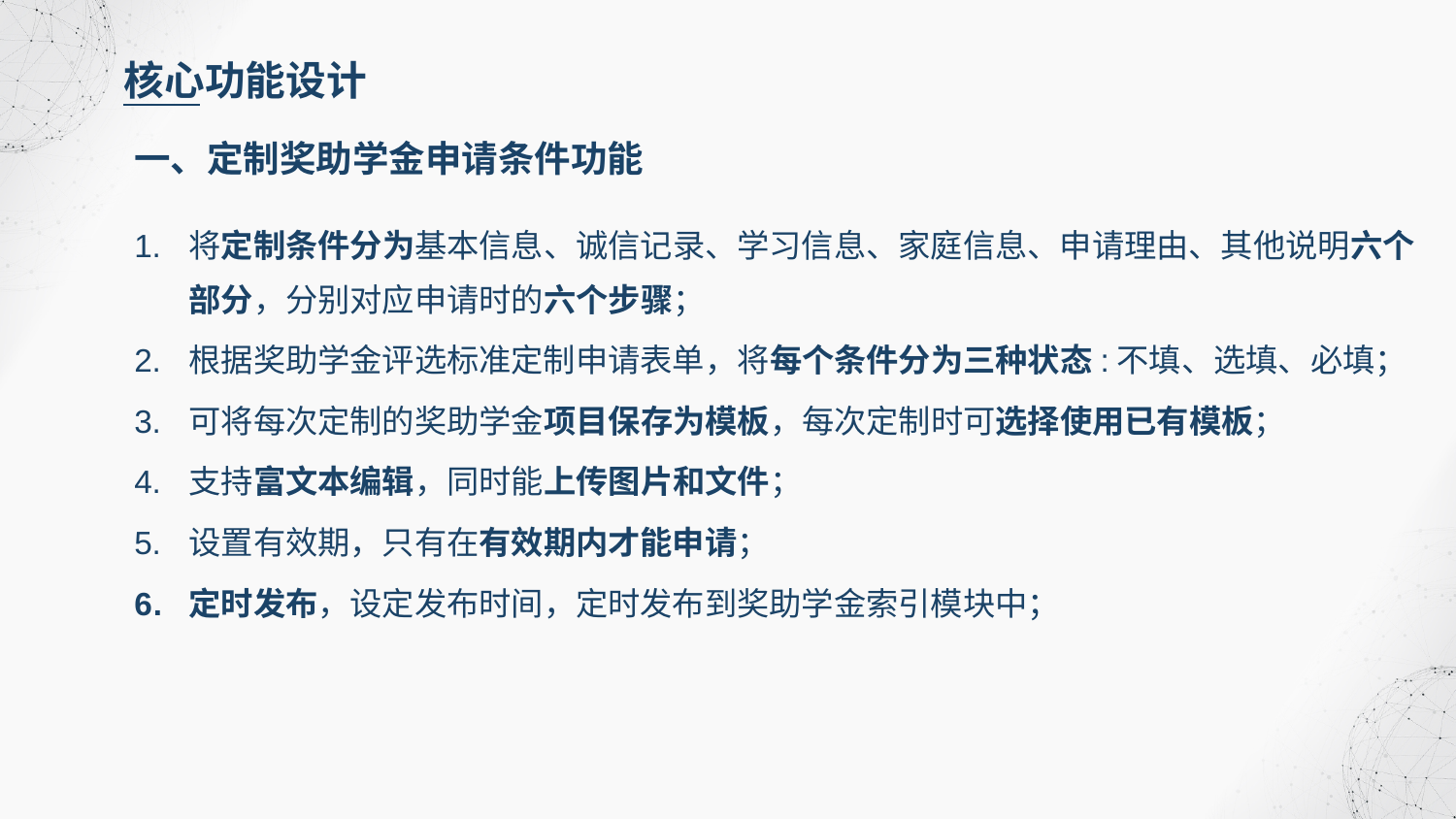

核心功能设计
一、定制奖助学金申请条件功能
将定制条件分为基本信息、诚信记录、学习信息、家庭信息、申请理由、其他说明六个部分，分别对应申请时的六个步骤；
根据奖助学金评选标准定制申请表单，将每个条件分为三种状态:不填、选填、必填；
可将每次定制的奖助学金项目保存为模板，每次定制时可选择使用已有模板；
支持富文本编辑，同时能上传图片和文件；
设置有效期，只有在有效期内才能申请；
定时发布，设定发布时间，定时发布到奖助学金索引模块中；